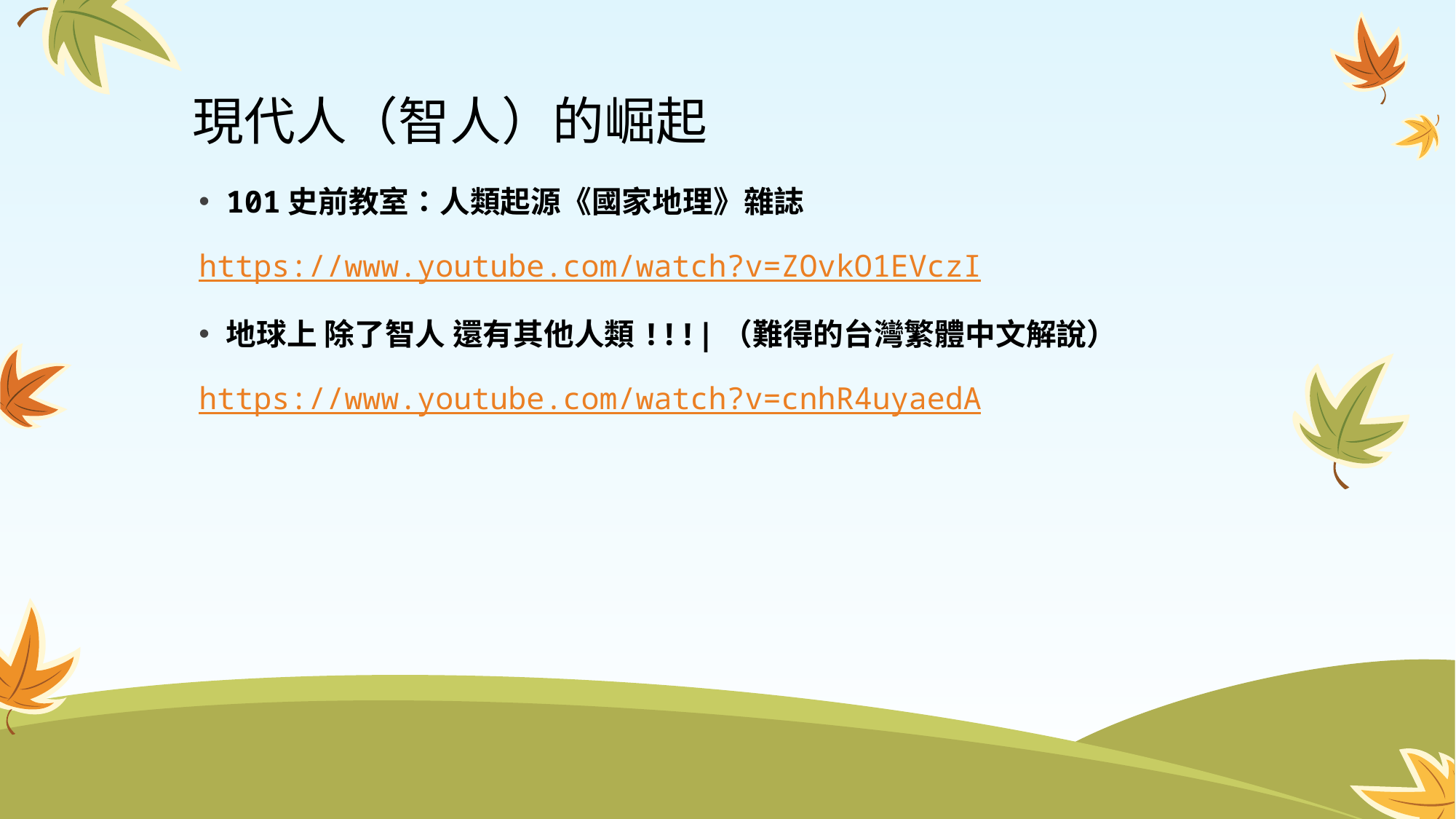

# 現代人（智人）的崛起
101史前教室：人類起源《國家地理》雜誌
https://www.youtube.com/watch?v=ZOvkO1EVczI
地球上 除了智人 還有其他人類!!!|（難得的台灣繁體中文解說）
https://www.youtube.com/watch?v=cnhR4uyaedA